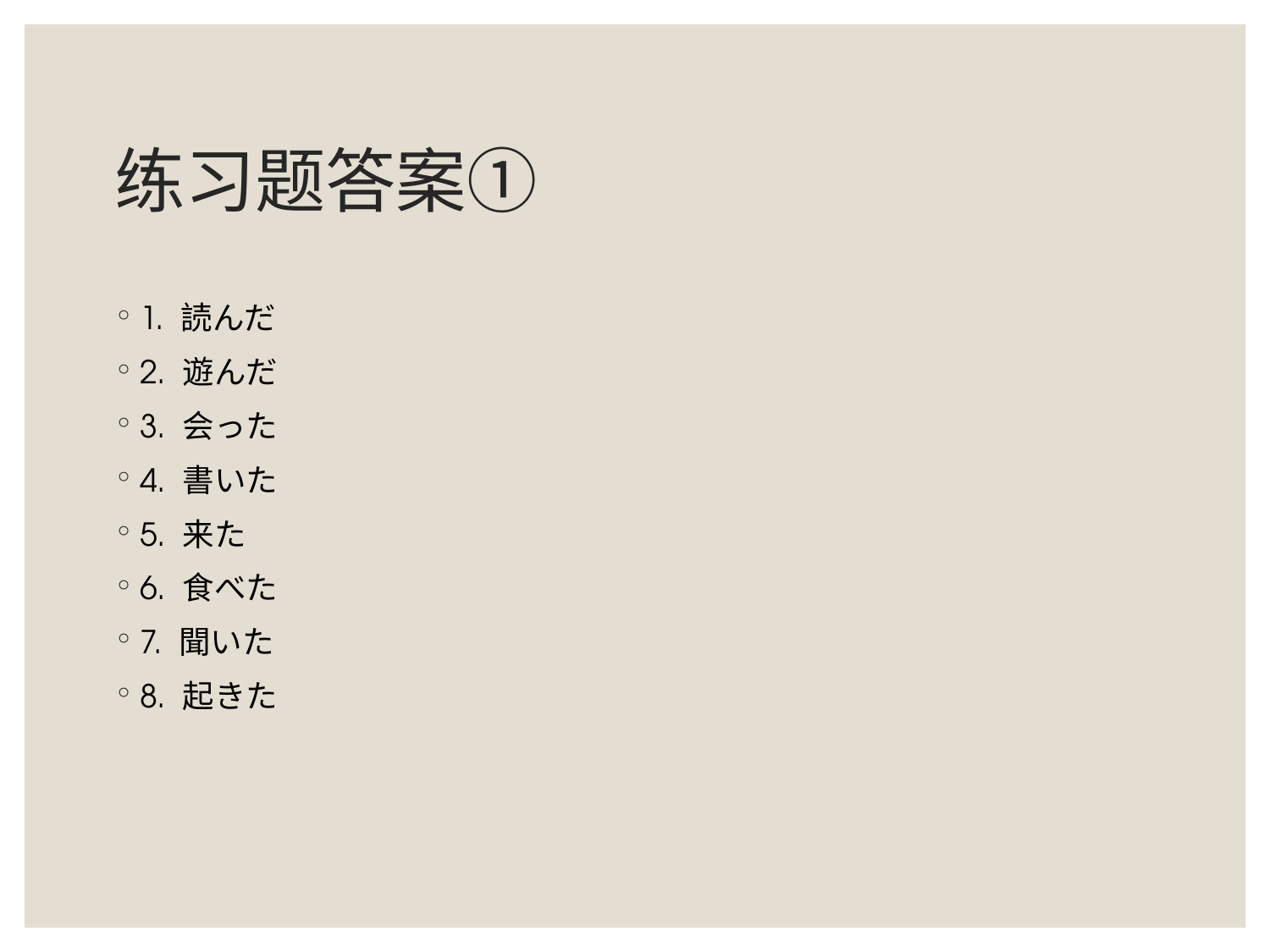

# 练习题答案①
1. 読んだ
2. 遊んだ
3. 会った
4. 書いた
5. 来た
6. 食べた
7. 聞いた
8. 起きた